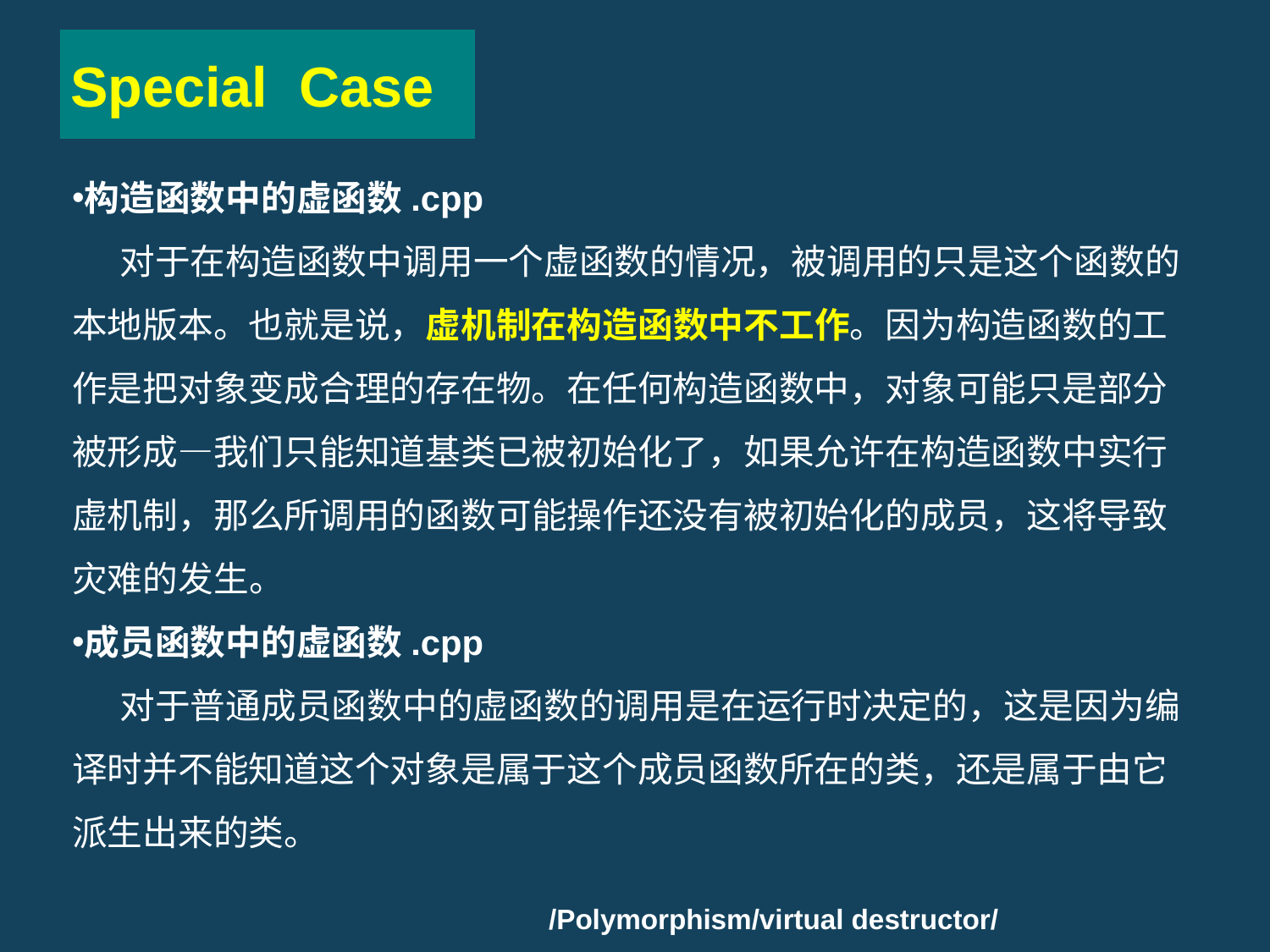

Special  Case
构造函数中的虚函数.cpp
     对于在构造函数中调用一个虚函数的情况，被调用的只是这个函数的本地版本。也就是说，虚机制在构造函数中不工作。因为构造函数的工作是把对象变成合理的存在物。在任何构造函数中，对象可能只是部分被形成—我们只能知道基类已被初始化了，如果允许在构造函数中实行虚机制，那么所调用的函数可能操作还没有被初始化的成员，这将导致灾难的发生。
成员函数中的虚函数.cpp
     对于普通成员函数中的虚函数的调用是在运行时决定的，这是因为编译时并不能知道这个对象是属于这个成员函数所在的类，还是属于由它派生出来的类。
/Polymorphism/virtual destructor/